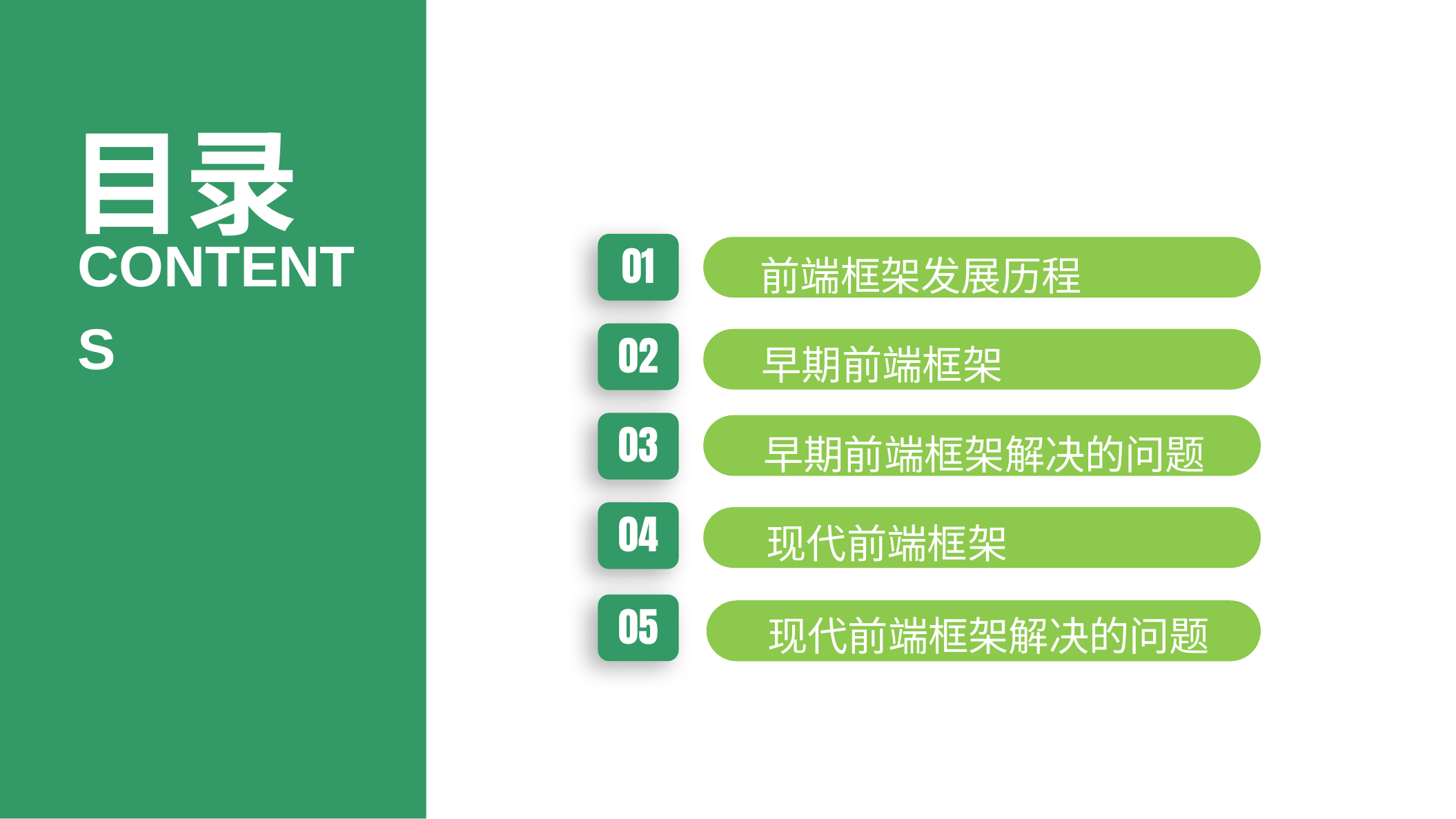

目录
contents
01
前端框架发展历程

02
早期前端框架

03
早期前端框架解决的问题

04
现代前端框架

05
现代前端框架解决的问题